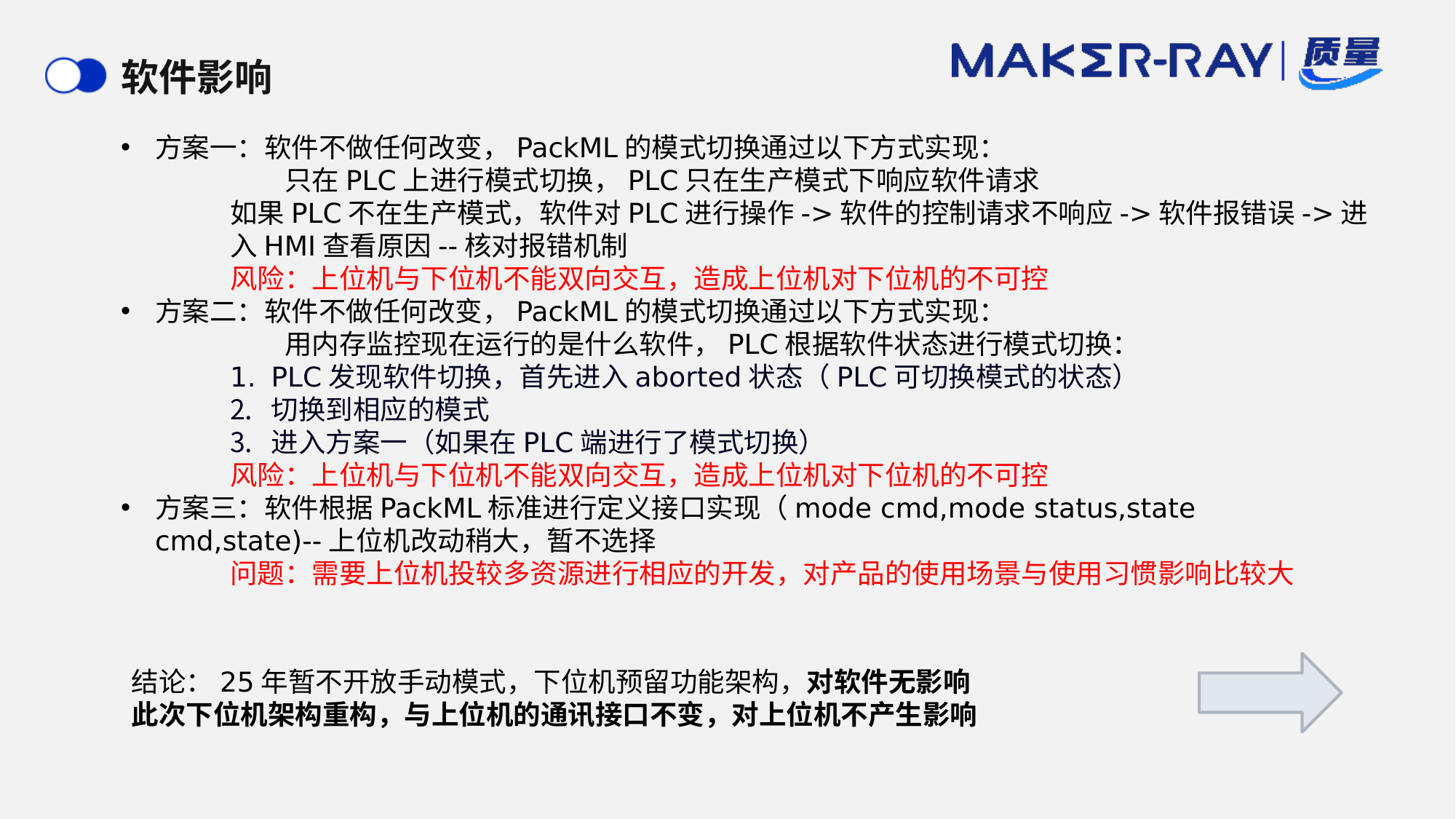

# 软件影响
方案一：软件不做任何改变，PackML的模式切换通过以下方式实现：
   	只在PLC上进行模式切换，PLC只在生产模式下响应软件请求
如果PLC不在生产模式，软件对PLC进行操作->软件的控制请求不响应->软件报错误->进入HMI查看原因--核对报错机制
风险：上位机与下位机不能双向交互，造成上位机对下位机的不可控
方案二：软件不做任何改变，PackML的模式切换通过以下方式实现：
   	用内存监控现在运行的是什么软件，PLC根据软件状态进行模式切换：
PLC发现软件切换，首先进入aborted状态（PLC可切换模式的状态）
切换到相应的模式
进入方案一（如果在PLC端进行了模式切换）
风险：上位机与下位机不能双向交互，造成上位机对下位机的不可控
方案三：软件根据PackML标准进行定义接口实现（mode cmd,mode status,state cmd,state)--上位机改动稍大，暂不选择
问题：需要上位机投较多资源进行相应的开发，对产品的使用场景与使用习惯影响比较大

结论：25年暂不开放手动模式，下位机预留功能架构，对软件无影响
此次下位机架构重构，与上位机的通讯接口不变，对上位机不产生影响